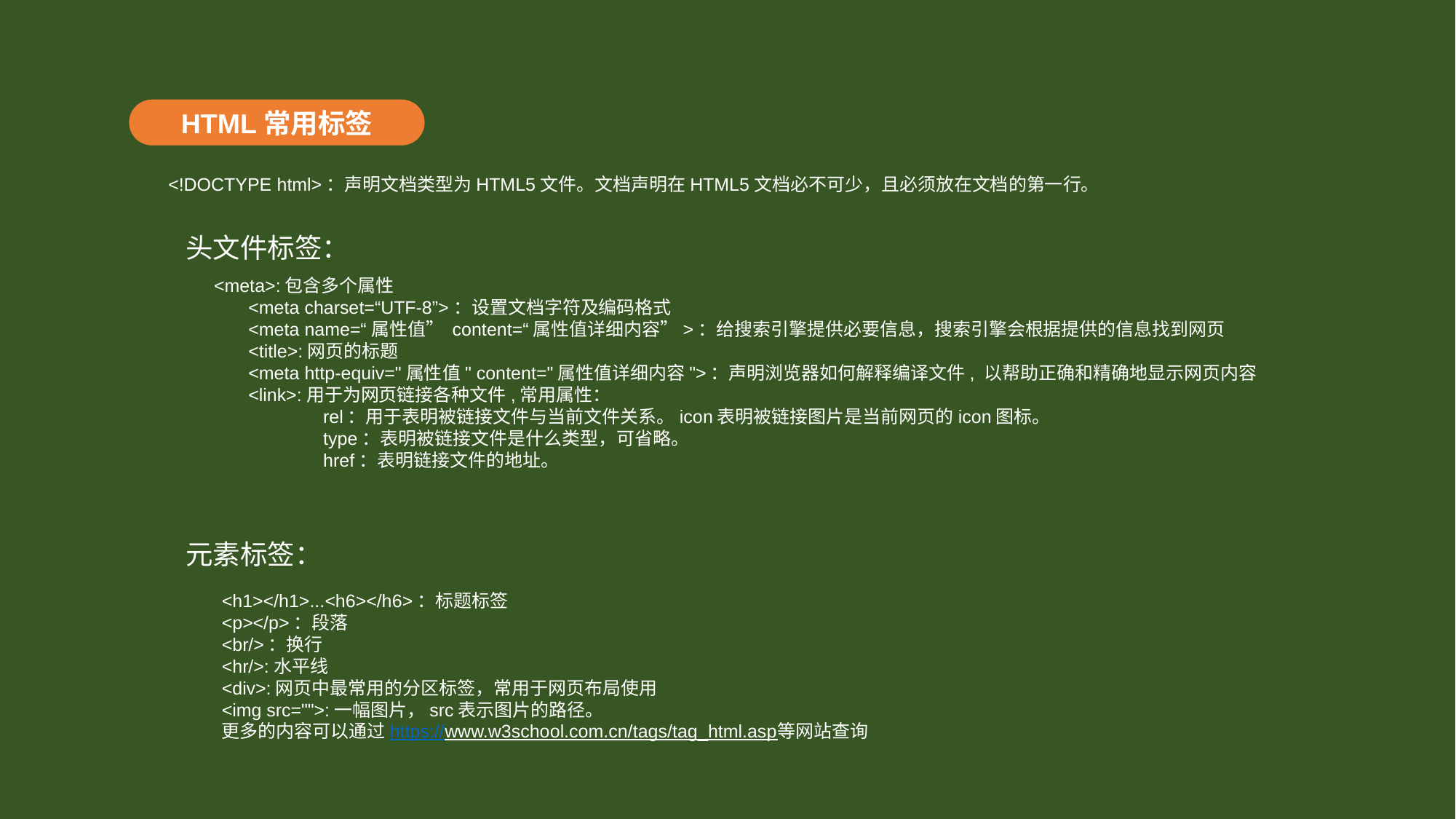

HTML常用标签
<!DOCTYPE html>：声明文档类型为HTML5文件。文档声明在HTML5文档必不可少，且必须放在文档的第一行。

头文件标签：
<meta>:包含多个属性
	<meta charset=“UTF-8”>：设置文档字符及编码格式
	<meta name=“属性值” content=“属性值详细内容”>：给搜索引擎提供必要信息，搜索引擎会根据提供的信息找到网页
	<title>:网页的标题
	<meta http-equiv="属性值" content="属性值详细内容">：声明浏览器如何解释编译文件, 以帮助正确和精确地显示网页内容
	<link>:用于为网页链接各种文件,常用属性：
		rel：用于表明被链接文件与当前文件关系。icon表明被链接图片是当前网页的icon图标。
		type：表明被链接文件是什么类型，可省略。
		href：表明链接文件的地址。

元素标签：
<h1></h1>...<h6></h6>：标题标签
<p></p>：段落
<br/>：换行
<hr/>:水平线
<div>:网页中最常用的分区标签，常用于网页布局使用
<img src="">:一幅图片，src表示图片的路径。
更多的内容可以通过https://www.w3school.com.cn/tags/tag_html.asp等网站查询